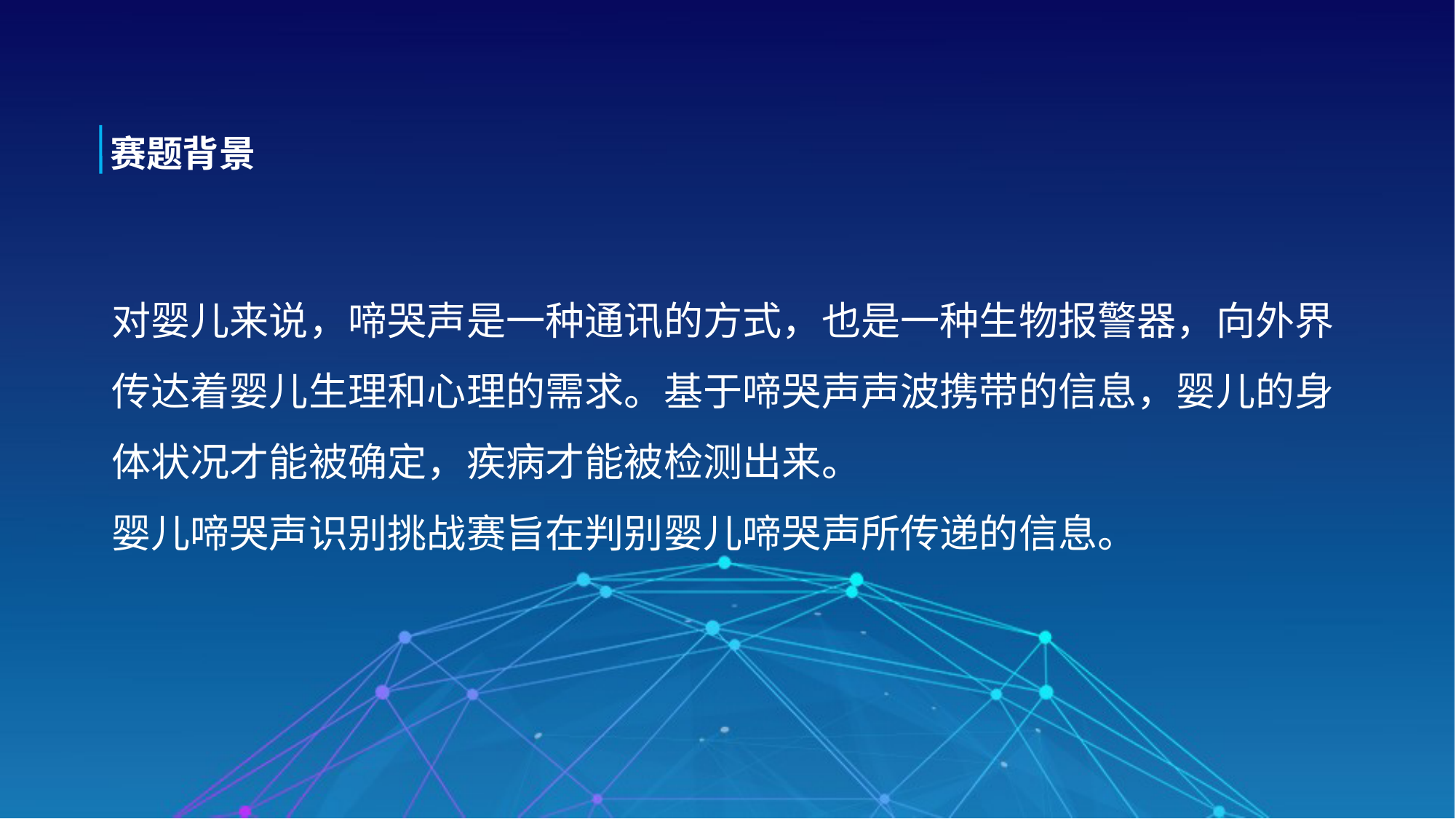

赛题背景
对婴儿来说，啼哭声是一种通讯的方式，也是一种生物报警器，向外界传达着婴儿生理和心理的需求。基于啼哭声声波携带的信息，婴儿的身体状况才能被确定，疾病才能被检测出来。
婴儿啼哭声识别挑战赛旨在判别婴儿啼哭声所传递的信息。